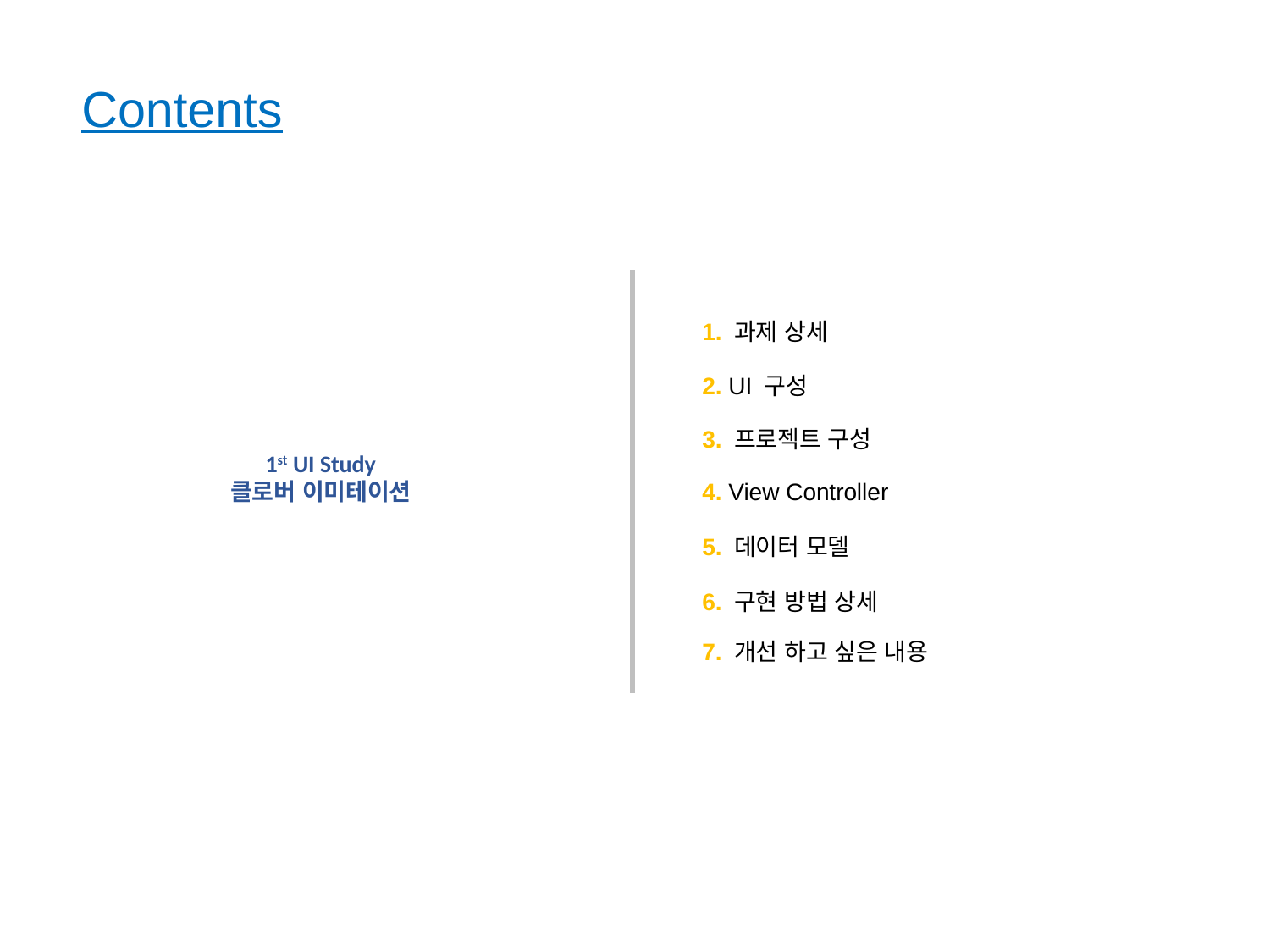

Contents
1. 과제 상세
2. UI 구성
3. 프로젝트 구성
1st UI Study
클로버 이미테이션
4. View Controller
5. 데이터 모델
6. 구현 방법 상세
7. 개선 하고 싶은 내용